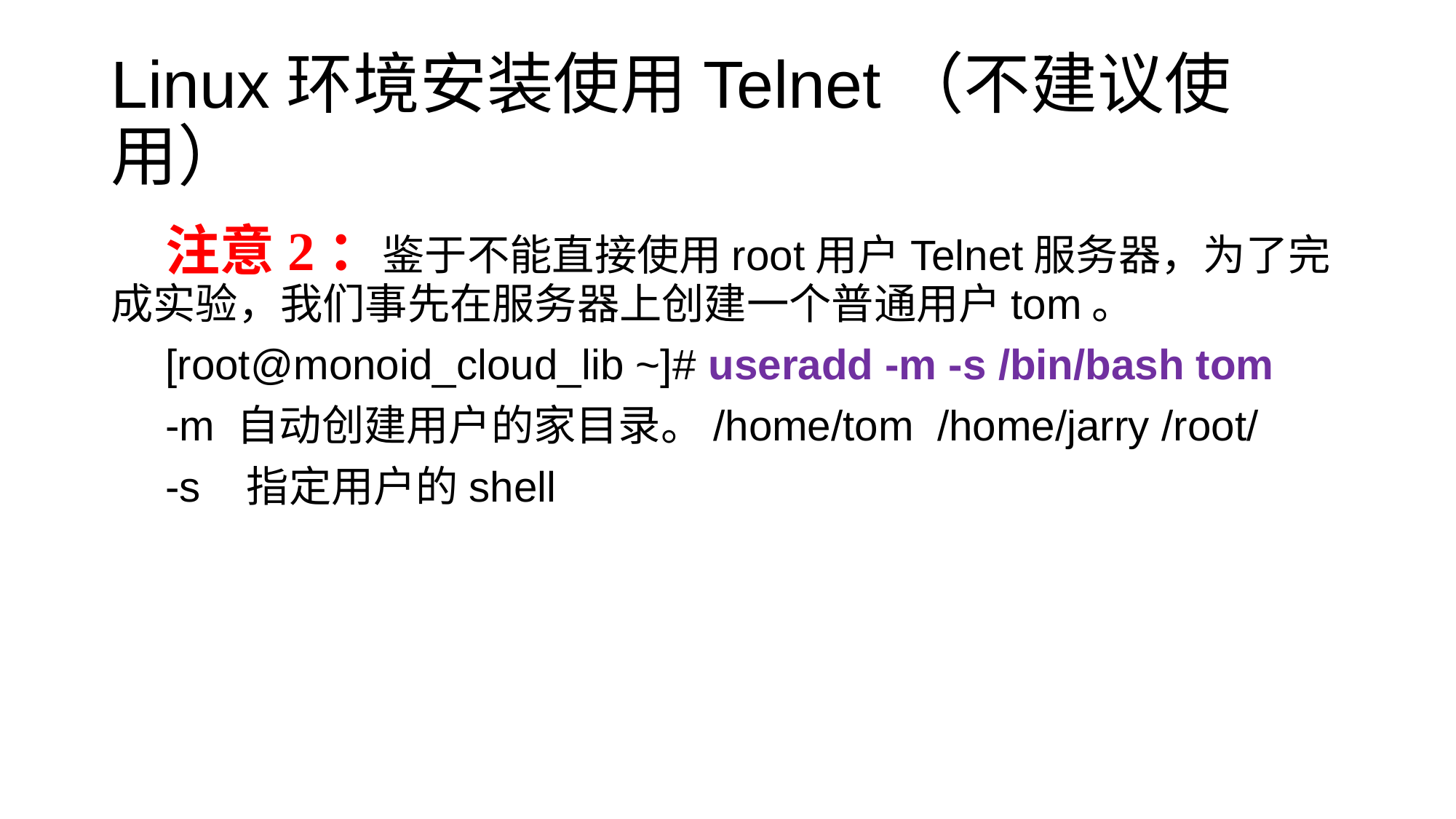

# Linux环境安装使用Telnet（不建议使用）
注意2：鉴于不能直接使用root用户Telnet服务器，为了完成实验，我们事先在服务器上创建一个普通用户tom。
[root@monoid_cloud_lib ~]# useradd -m -s /bin/bash tom
-m 自动创建用户的家目录。/home/tom  /home/jarry /root/
-s   指定用户的shell